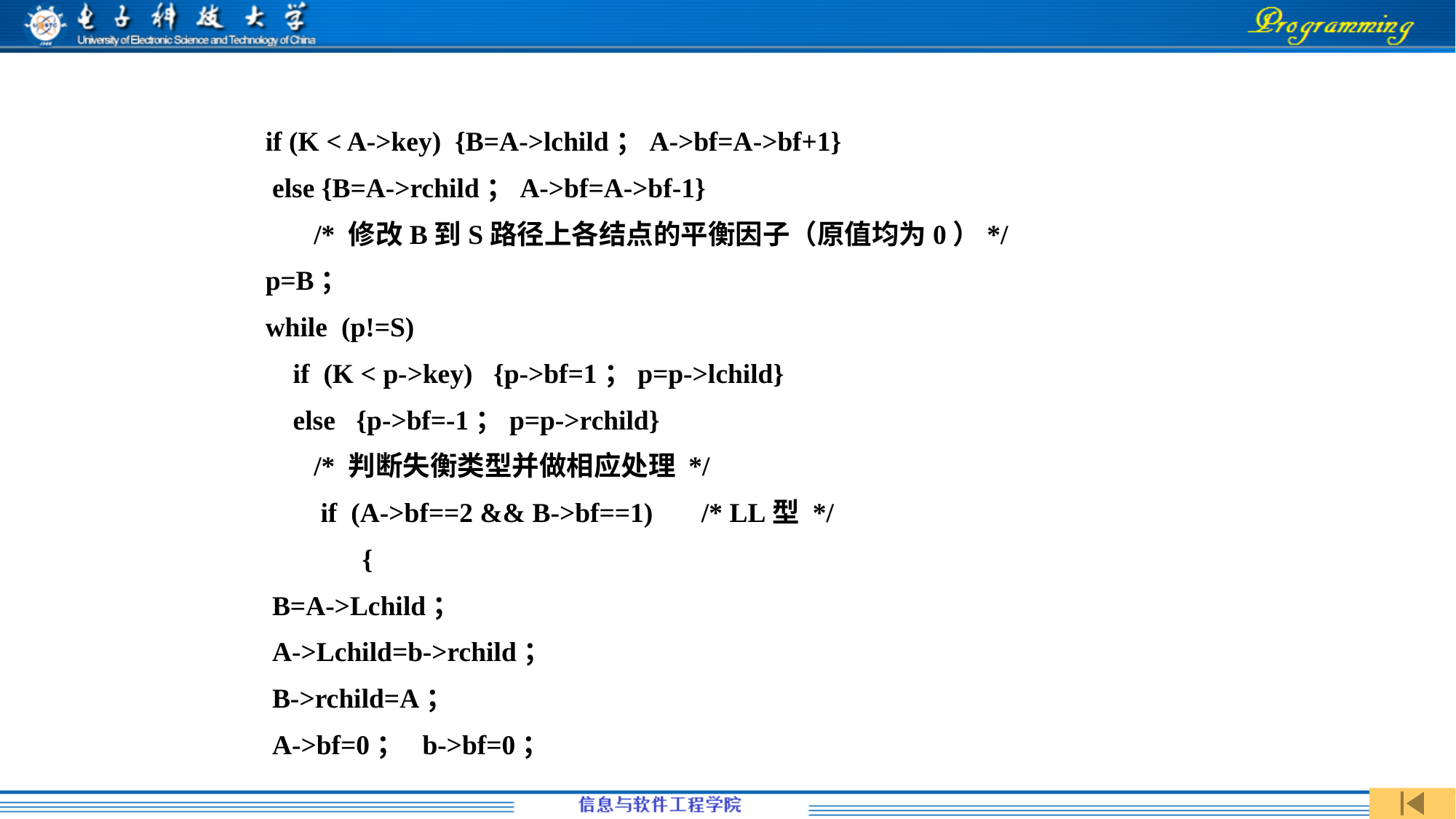

if (K < A->key)  {B=A->lchild；A->bf=A->bf+1}
 else {B=A->rchild；A->bf=A->bf-1}
       /* 修改B到S路径上各结点的平衡因子（原值均为0）*/
p=B；
while  (p!=S)
    if  (K < p->key)   {p->bf=1；p=p->lchild}
    else   {p->bf=-1；p=p->rchild}
       /* 判断失衡类型并做相应处理 */
        if  (A->bf==2 && B->bf==1)       /* LL型 */
              {
 B=A->Lchild；
 A->Lchild=b->rchild；
 B->rchild=A；
 A->bf=0；  b->bf=0；